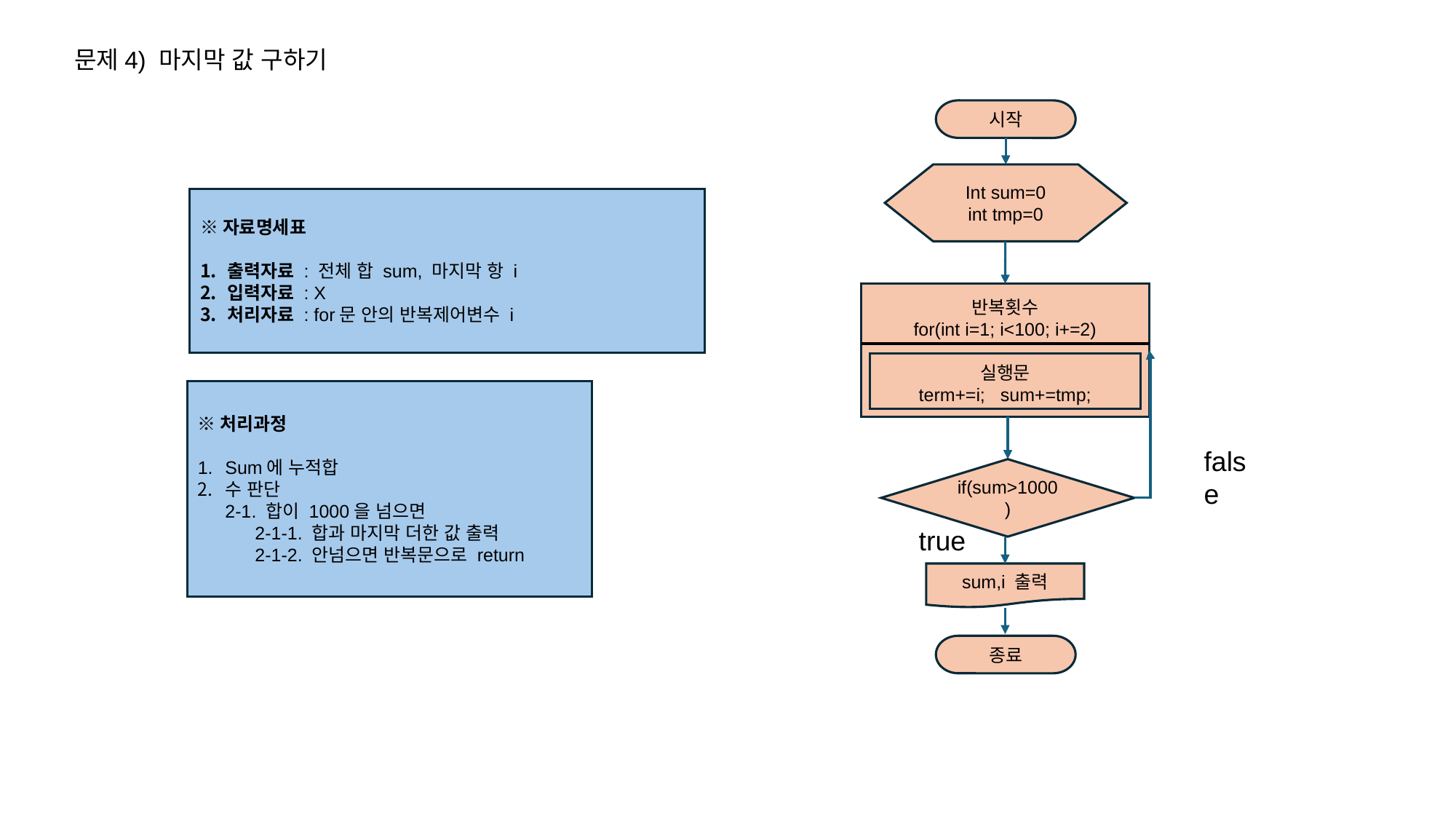

문제4) 마지막 값 구하기
시작
Int sum=0
int tmp=0
※자료명세표

출력자료 : 전체 합 sum, 마지막 항 i
입력자료 : X
처리자료 : for문 안의 반복제어변수 i
반복횟수
for(int i=1; i<100; i+=2)

실행문
term+=i;   sum+=tmp;

※처리과정

Sum에 누적합
수 판단
2-1. 합이 1000을 넘으면
     2-1-1. 합과 마지막 더한 값 출력
     2-1-2. 안넘으면 반복문으로 return
false
if(sum>1000)
true
sum,i 출력
종료